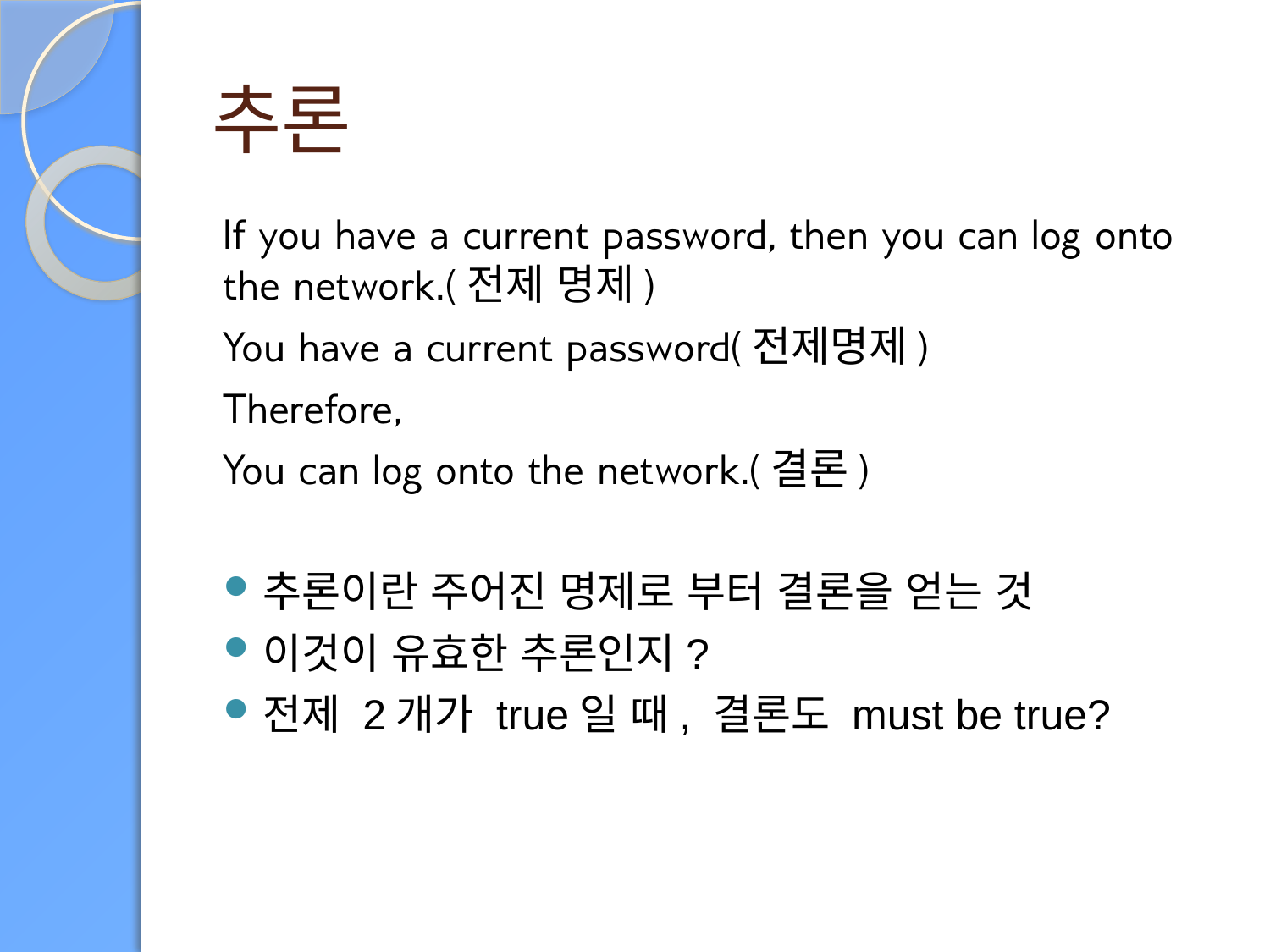

# 추론
If you have a current password, then you can log onto the network.(전제 명제)
You have a current password(전제명제)
Therefore,
You can log onto the network.(결론)

추론이란 주어진 명제로 부터 결론을 얻는 것
이것이 유효한 추론인지?
전제 2개가 true일 때, 결론도 must be true?